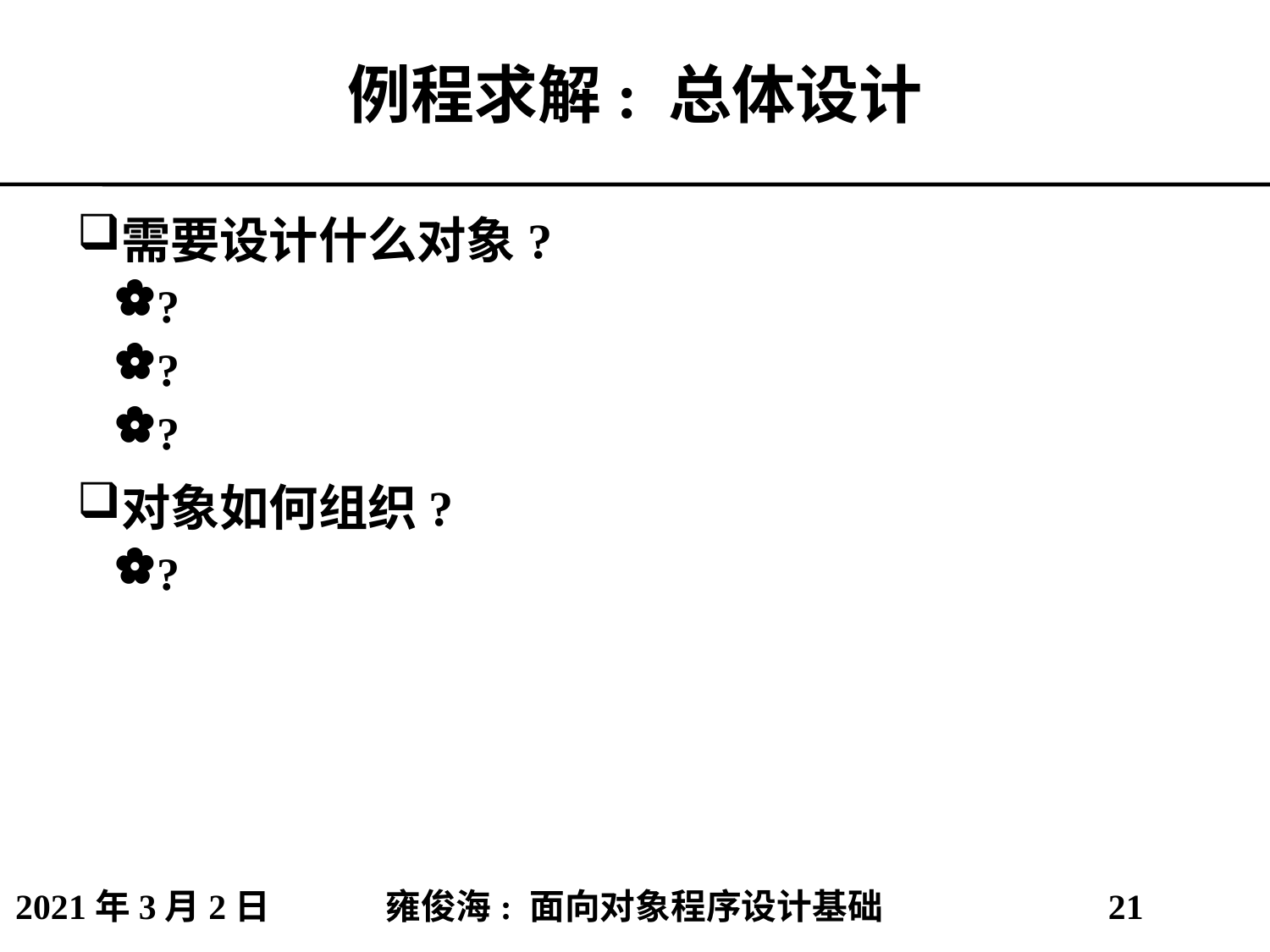

# 例程求解: 总体设计

需要设计什么对象?
?
?
?
对象如何组织?
?
2021年3月2日
雍俊海: 面向对象程序设计基础
21